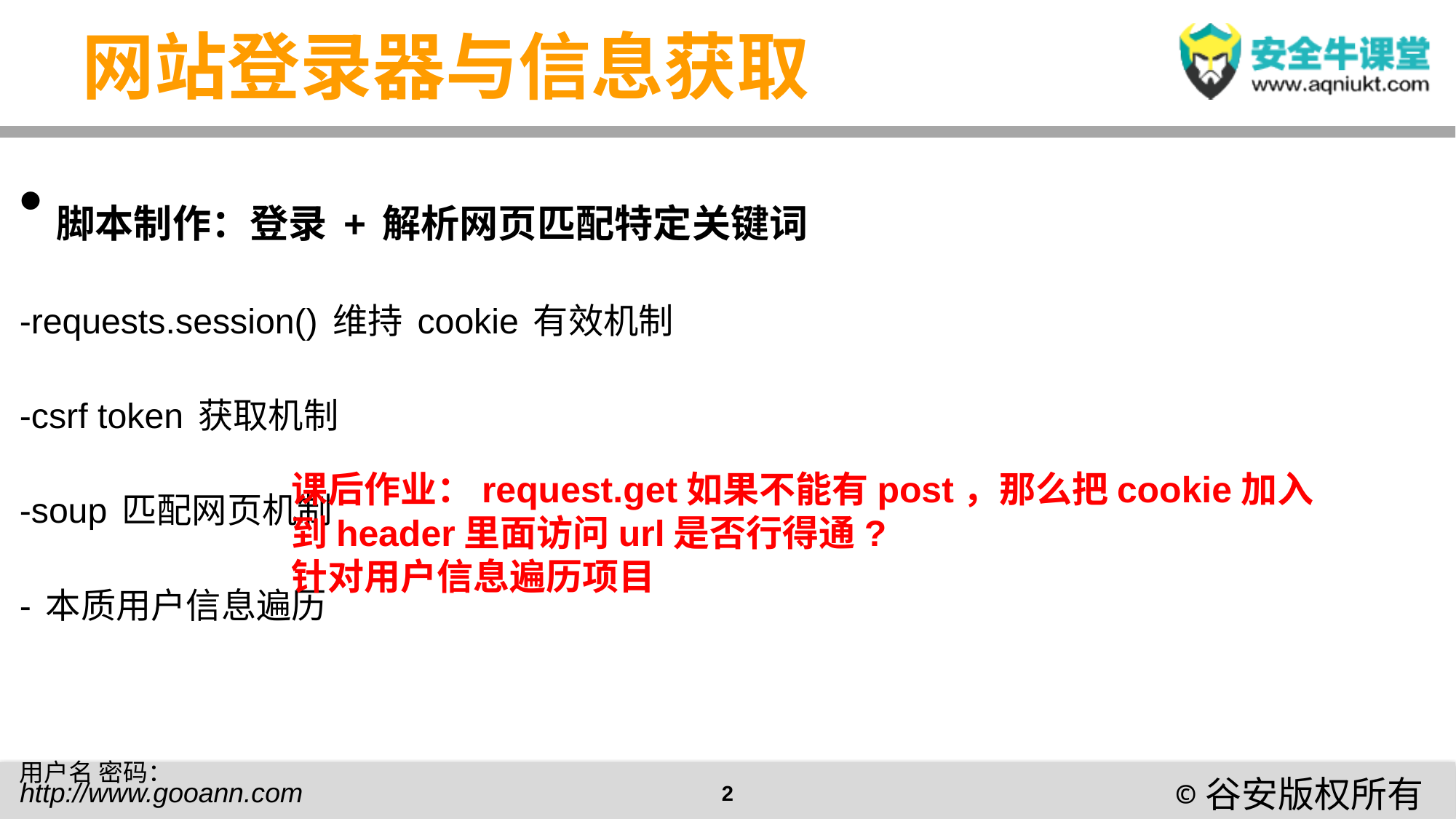

# 网站登录器与信息获取
脚本制作：登录+解析网页匹配特定关键词
-requests.session()维持cookie有效机制
-csrf token获取机制
-soup匹配网页机制
-本质用户信息遍历

用户名 密码：
admin/password
gordonb/abc123
1337/charley
pablo/letmein
smithy/password
课后作业：request.get如果不能有post，那么把cookie加入到header里面访问url是否行得通?
针对用户信息遍历项目